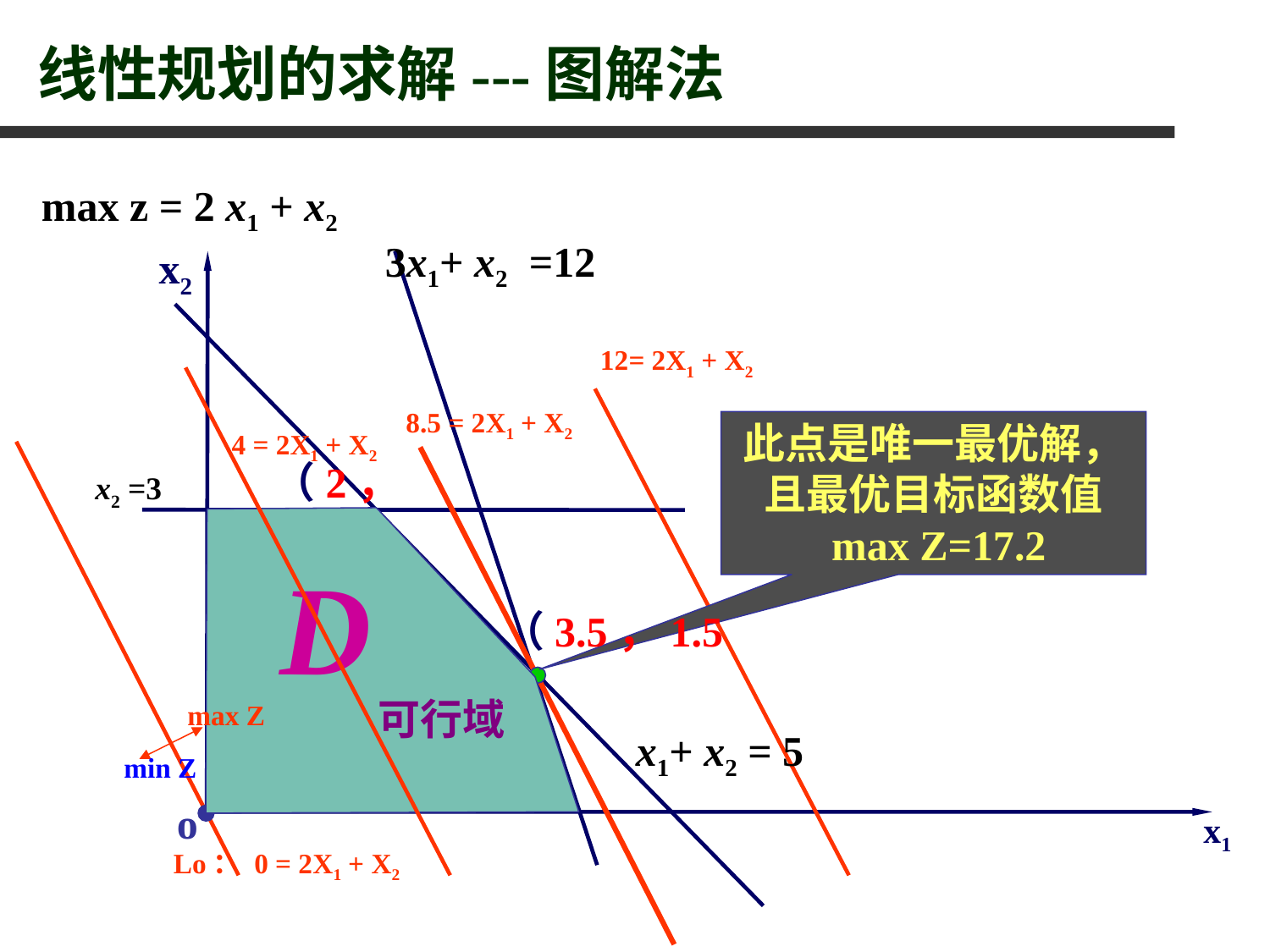

# 线性规划的求解---图解法
max z = 2 x1 + x2
3x1+ x2  =12
x2

12= 2X1 + X2

8.5 = 2X1 + X2
此点是唯一最优解，
且最优目标函数值
 max Z=17.2
4 = 2X1 + X2

（2，3）
x2 =3

D
（3.5，1.5）

可行域
max Z
x1+ x2 = 5

min Z
o
x1

 Lo： 0 = 2X1 + X2